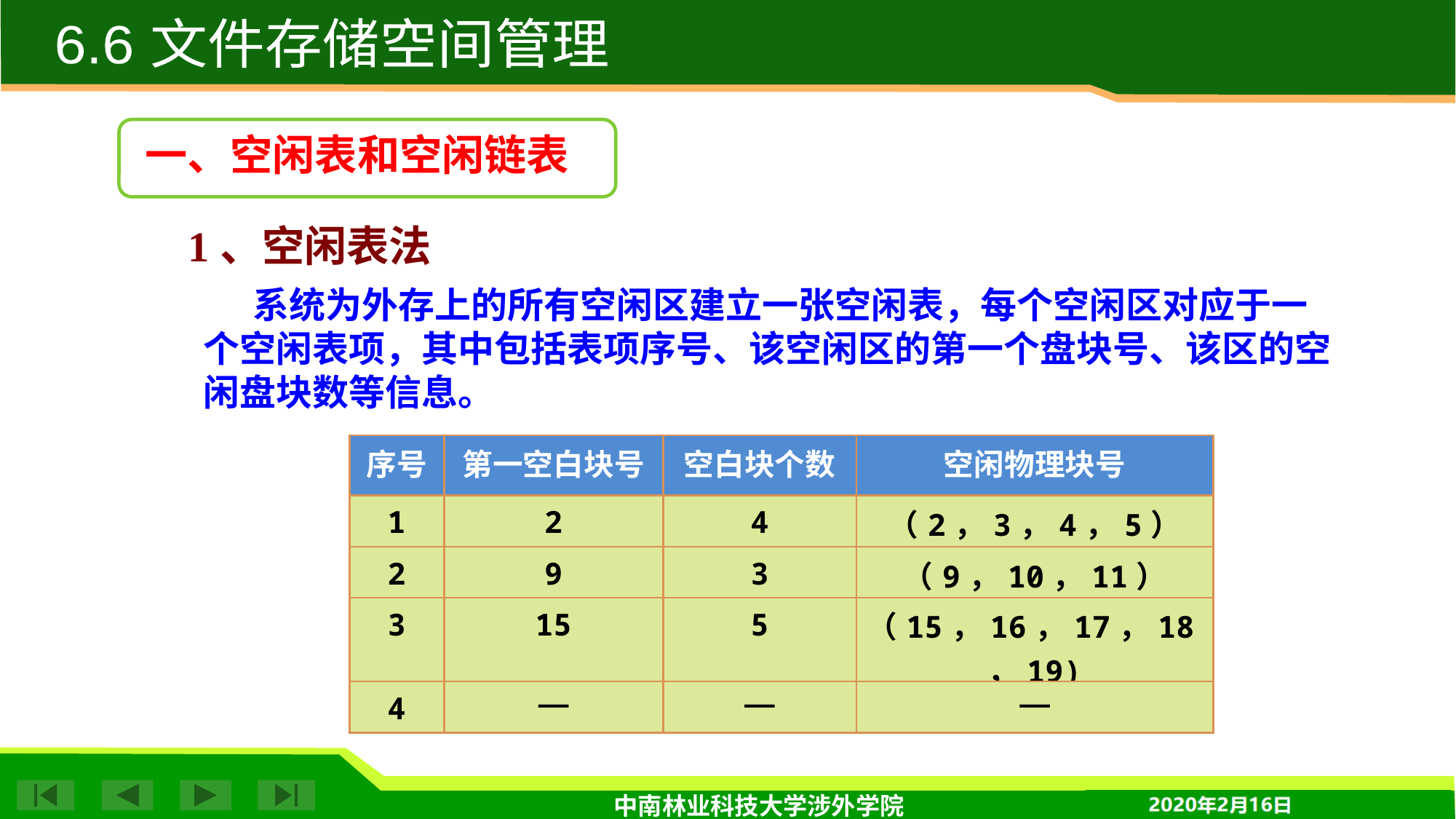

6.6 文件存储空间管理

一、空闲表和空闲链表
1、空闲表法
          系统为外存上的所有空闲区建立一张空闲表，每个空闲区对应于一个空闲表项，其中包括表项序号、该空闲区的第一个盘块号、该区的空闲盘块数等信息。
| 序号 | 第一空白块号 | 空白块个数 | 空闲物理块号 |
| --- | --- | --- | --- |
| 1 | 2 | 4 | （2，3，4，5） |
| 2 | 9 | 3 | （9，10，11） |
| 3 | 15 | 5 | （15，16，17，18，19) |
| 4 | — | — | — |